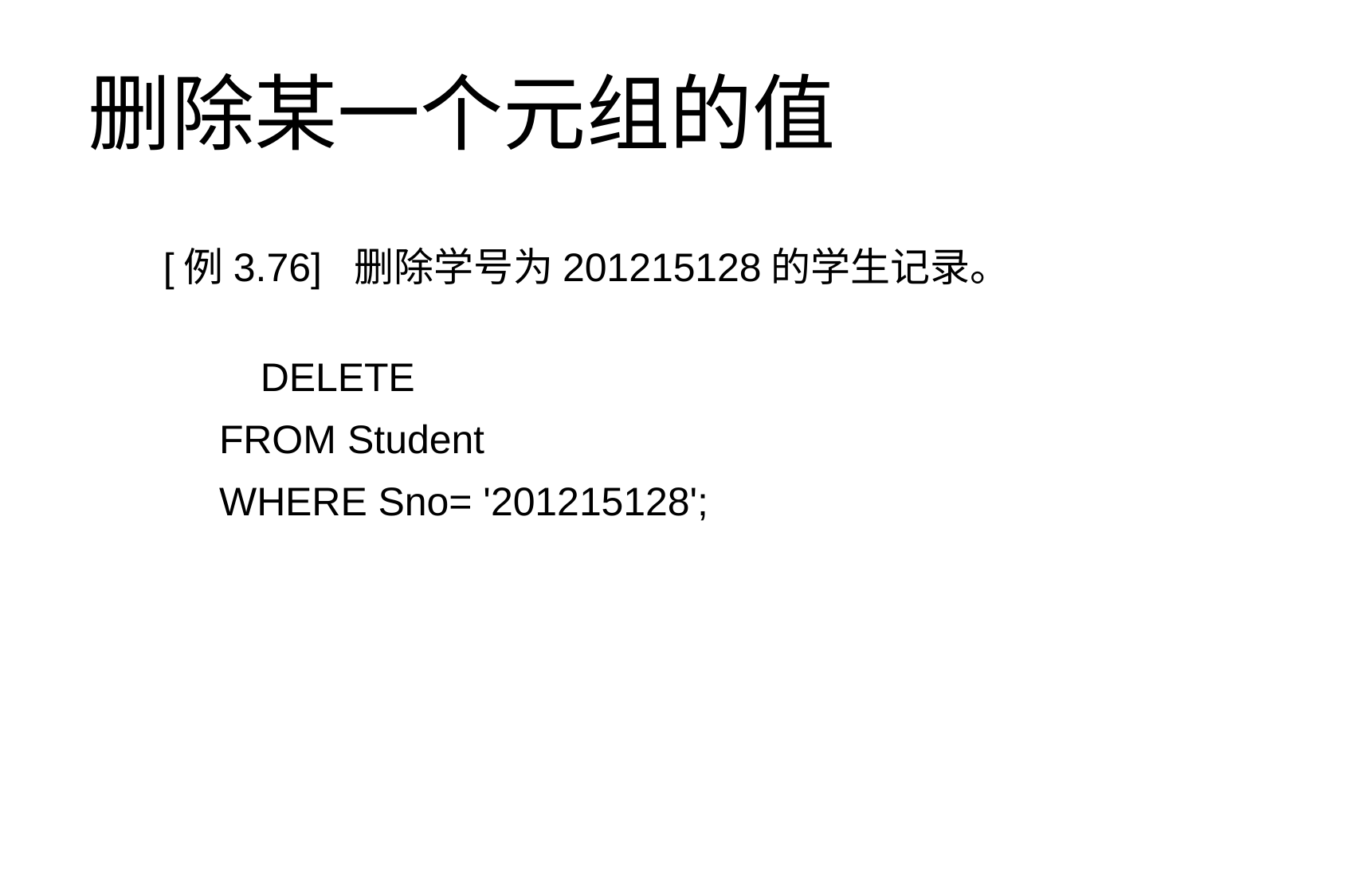

删除某一个元组的值
    [例3.76]  删除学号为201215128的学生记录。

    	  DELETE
         FROM Student
         WHERE Sno= '201215128';